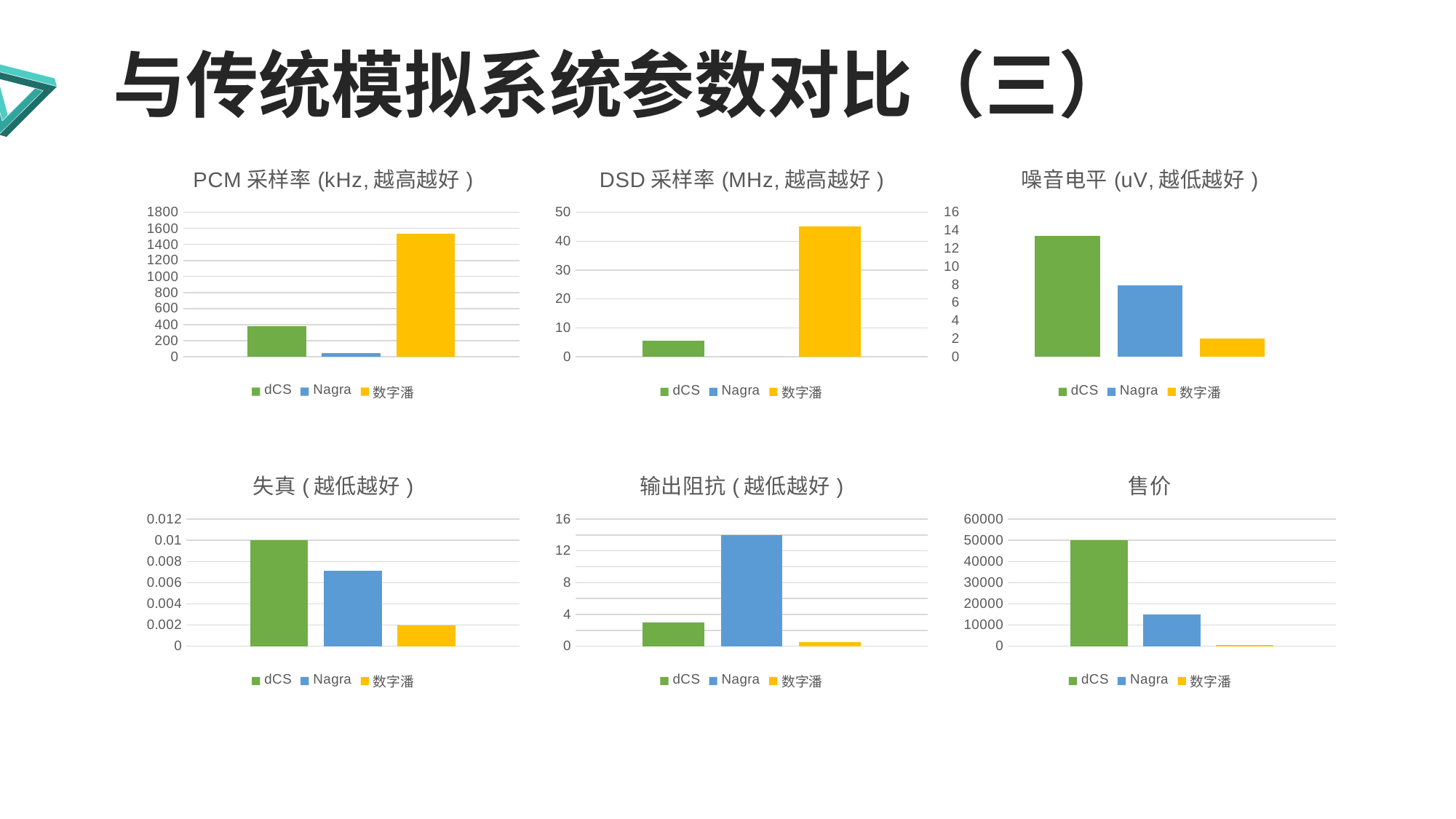

与传统模拟系统参数对比（三）

### Chart: PCM采样率(kHz,越高越好)

| Category | dCS | Nagra | 数字潘 |
|---|---|---|---|

### Chart: DSD采样率(MHz,越高越好)

| Category | dCS | Nagra | 数字潘 |
|---|---|---|---|

### Chart: 噪音电平(uV,越低越好)

| Category | dCS | Nagra | 数字潘 |
|---|---|---|---|

### Chart: 失真(越低越好)

| Category | dCS | Nagra | 数字潘 |
|---|---|---|---|

### Chart: 输出阻抗(越低越好)

| Category | dCS | Nagra | 数字潘 |
|---|---|---|---|

### Chart: 售价

| Category | dCS | Nagra | 数字潘 |
|---|---|---|---|